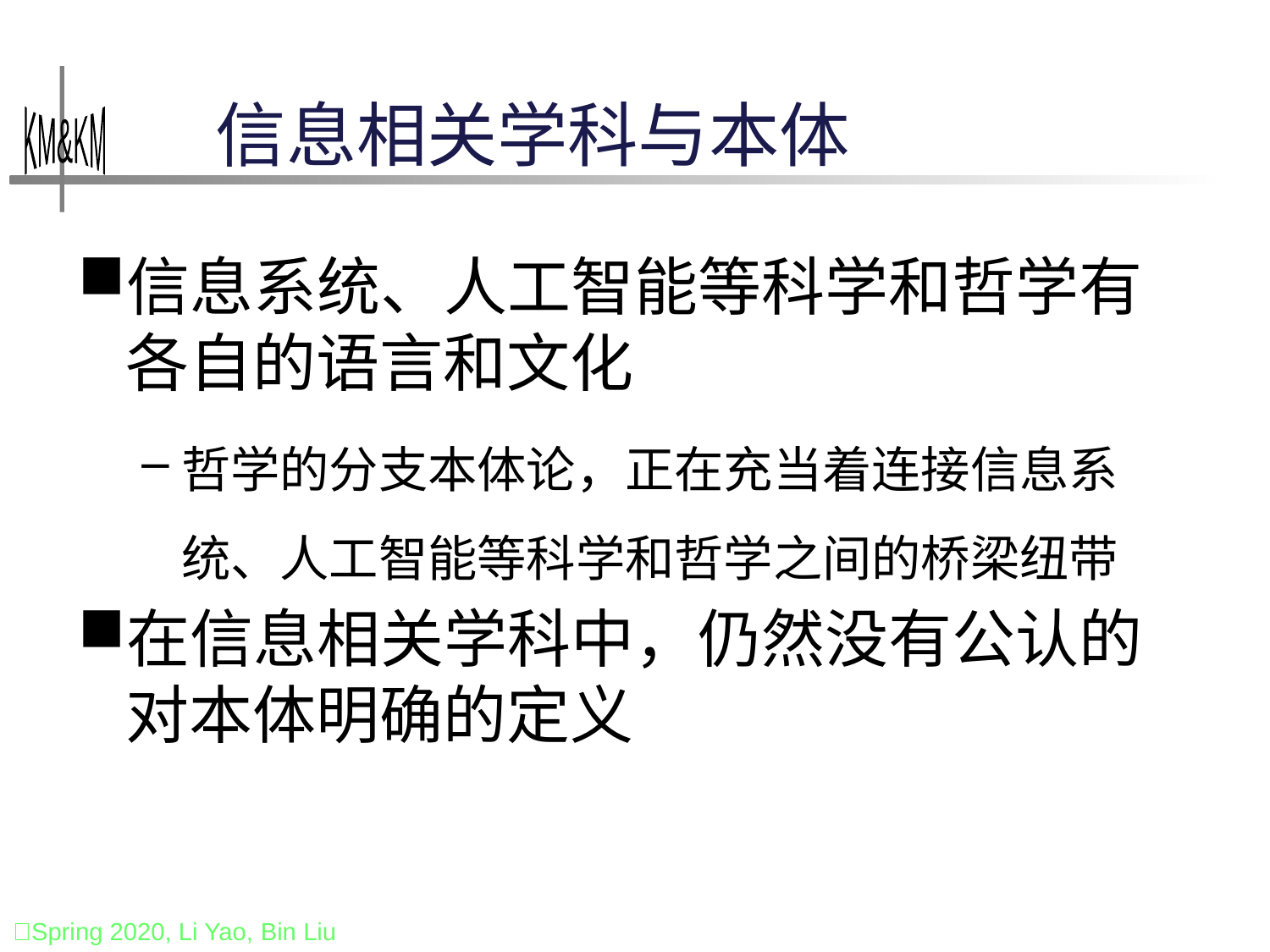

# 信息相关学科与本体
信息系统、人工智能等科学和哲学有各自的语言和文化
哲学的分支本体论，正在充当着连接信息系统、人工智能等科学和哲学之间的桥梁纽带
在信息相关学科中，仍然没有公认的对本体明确的定义